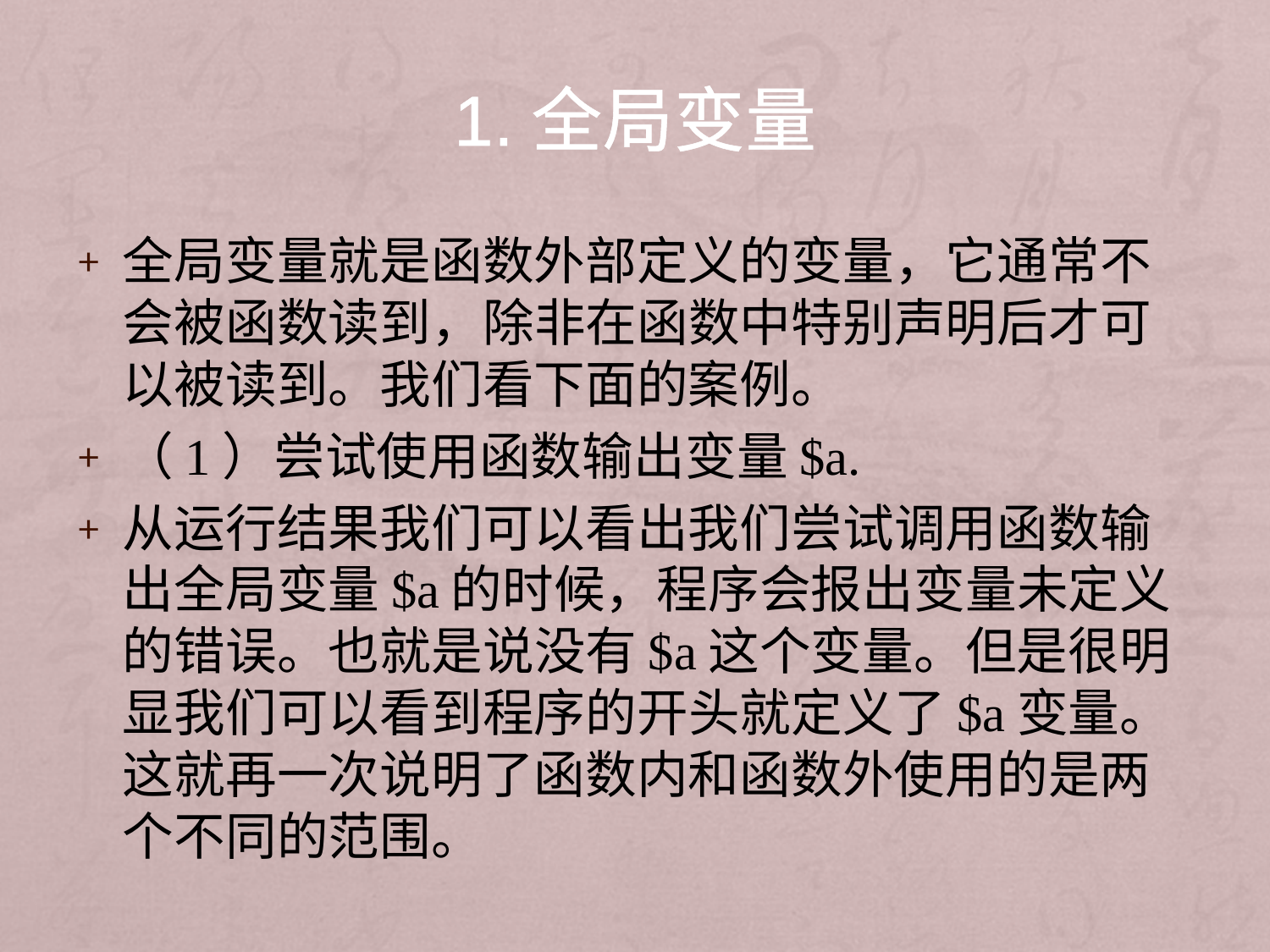

# 1.全局变量
全局变量就是函数外部定义的变量，它通常不会被函数读到，除非在函数中特别声明后才可以被读到。我们看下面的案例。
（1）尝试使用函数输出变量$a.
从运行结果我们可以看出我们尝试调用函数输出全局变量$a的时候，程序会报出变量未定义的错误。也就是说没有$a这个变量。但是很明显我们可以看到程序的开头就定义了$a变量。这就再一次说明了函数内和函数外使用的是两个不同的范围。